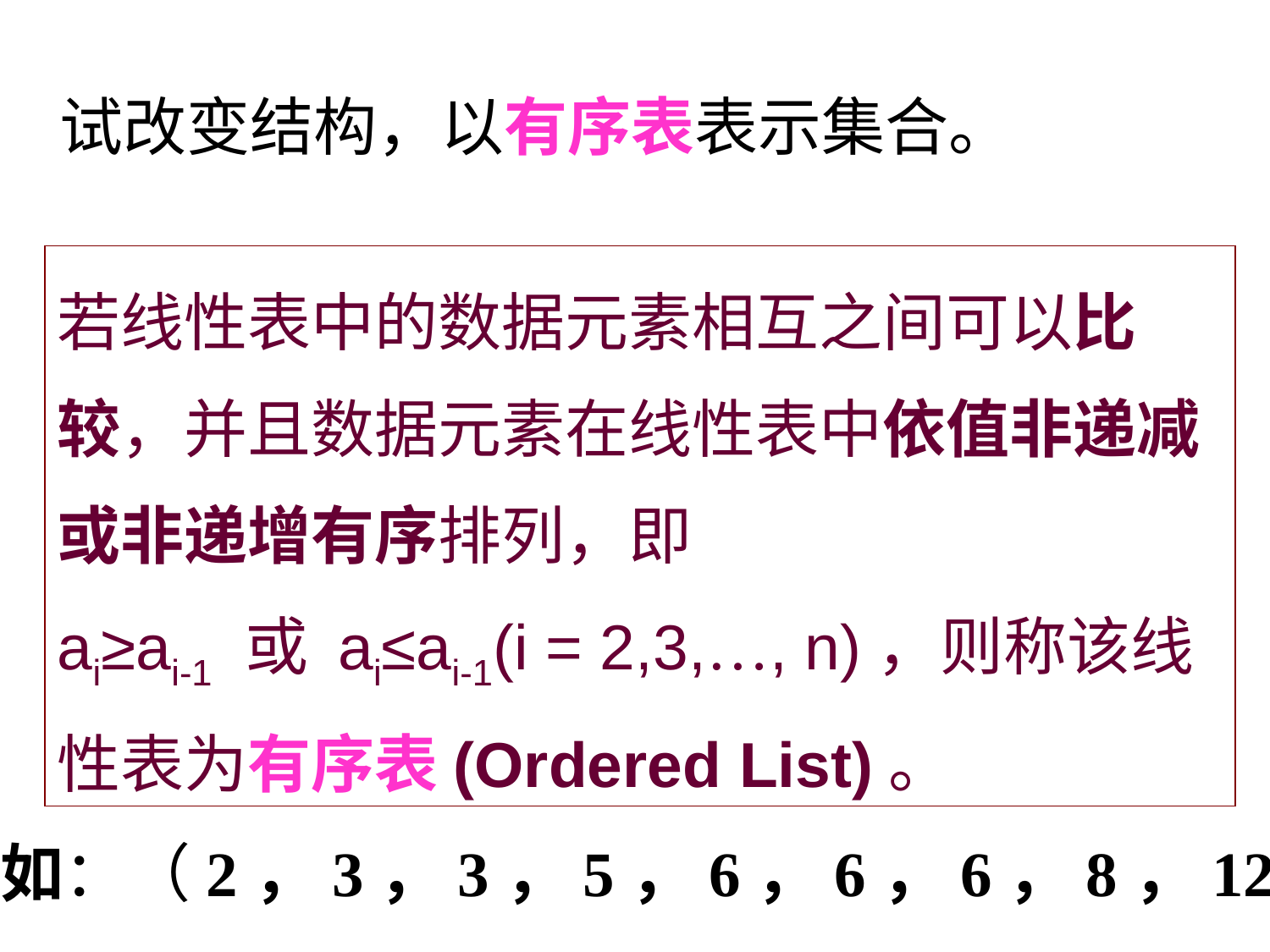

试改变结构，以有序表表示集合。
若线性表中的数据元素相互之间可以比较，并且数据元素在线性表中依值非递减或非递增有序排列，即
ai≥ai-1 或 ai≤ai-1(i = 2,3,…, n)，则称该线性表为有序表(Ordered List)。
例如：（2，3，3，5，6，6，6，8，12）